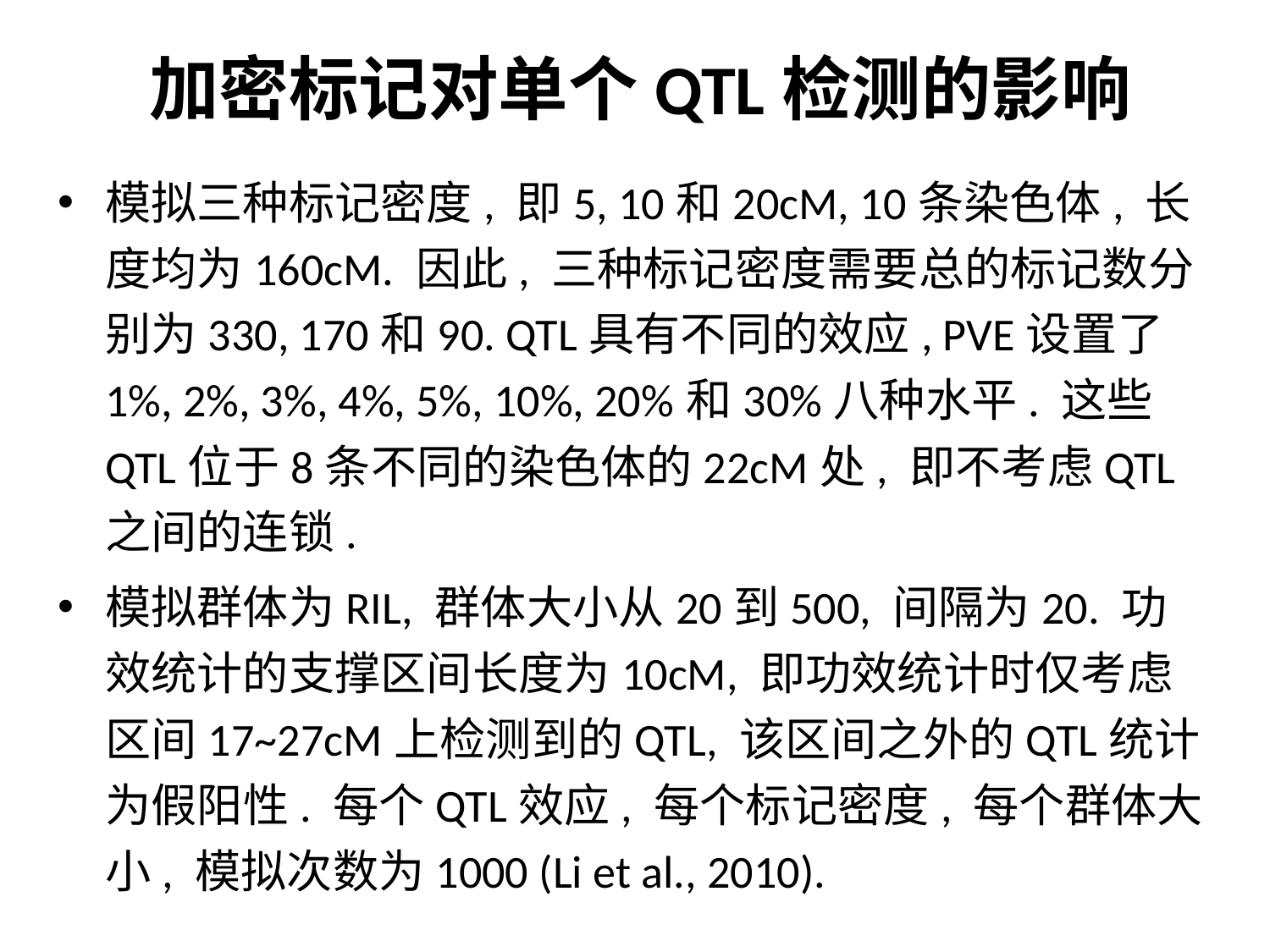

# 加密标记对单个QTL检测的影响
模拟三种标记密度, 即5, 10和20cM, 10条染色体, 长度均为160cM. 因此, 三种标记密度需要总的标记数分别为330, 170和90. QTL具有不同的效应, PVE设置了1%, 2%, 3%, 4%, 5%, 10%, 20%和30%八种水平. 这些QTL位于8条不同的染色体的22cM处, 即不考虑QTL之间的连锁.
模拟群体为RIL, 群体大小从20到500, 间隔为20. 功效统计的支撑区间长度为10cM, 即功效统计时仅考虑区间17~27cM上检测到的QTL, 该区间之外的QTL统计为假阳性. 每个QTL效应, 每个标记密度, 每个群体大小, 模拟次数为1000 (Li et al., 2010).